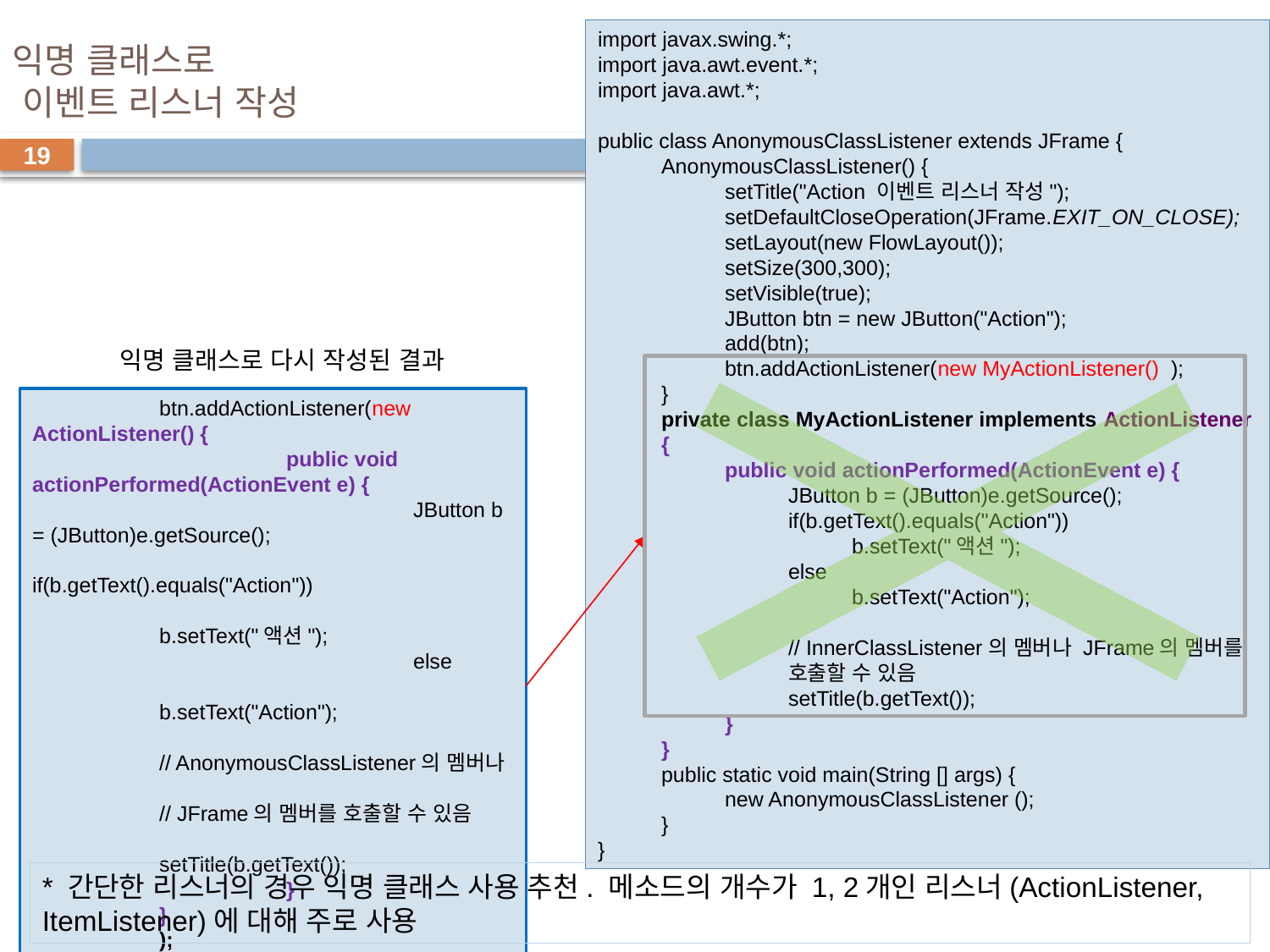

import javax.swing.*;
import java.awt.event.*;
import java.awt.*;

public class AnonymousClassListener extends JFrame {
AnonymousClassListener() {
setTitle("Action 이벤트 리스너 작성");
setDefaultCloseOperation(JFrame.EXIT_ON_CLOSE);
setLayout(new FlowLayout());
setSize(300,300);
setVisible(true);
JButton btn = new JButton("Action");
add(btn);
btn.addActionListener(new MyActionListener()  );
}
private class MyActionListener implements ActionListener {
public void actionPerformed(ActionEvent e) {
JButton b = (JButton)e.getSource();
if(b.getText().equals("Action"))
b.setText("액션");
else
b.setText("Action");

// InnerClassListener의 멤버나 JFrame의 멤버를 호출할 수 있음
setTitle(b.getText());
}
}
public static void main(String [] args) {
new AnonymousClassListener ();
}
}
# 익명 클래스로 이벤트 리스너 작성
19

익명 클래스로 다시 작성된 결과

	btn.addActionListener(new ActionListener() {
		public void actionPerformed(ActionEvent e) {
			JButton b = (JButton)e.getSource();
			if(b.getText().equals("Action"))
				b.setText("액션");
			else
				b.setText("Action");
				// AnonymousClassListener의 멤버나
				// JFrame의 멤버를 호출할 수 있음
				setTitle(b.getText());
		}
	}
	);
}
* 간단한 리스너의 경우 익명 클래스 사용 추천. 메소드의 개수가 1, 2개인 리스너(ActionListener, ItemListener)에 대해 주로 사용